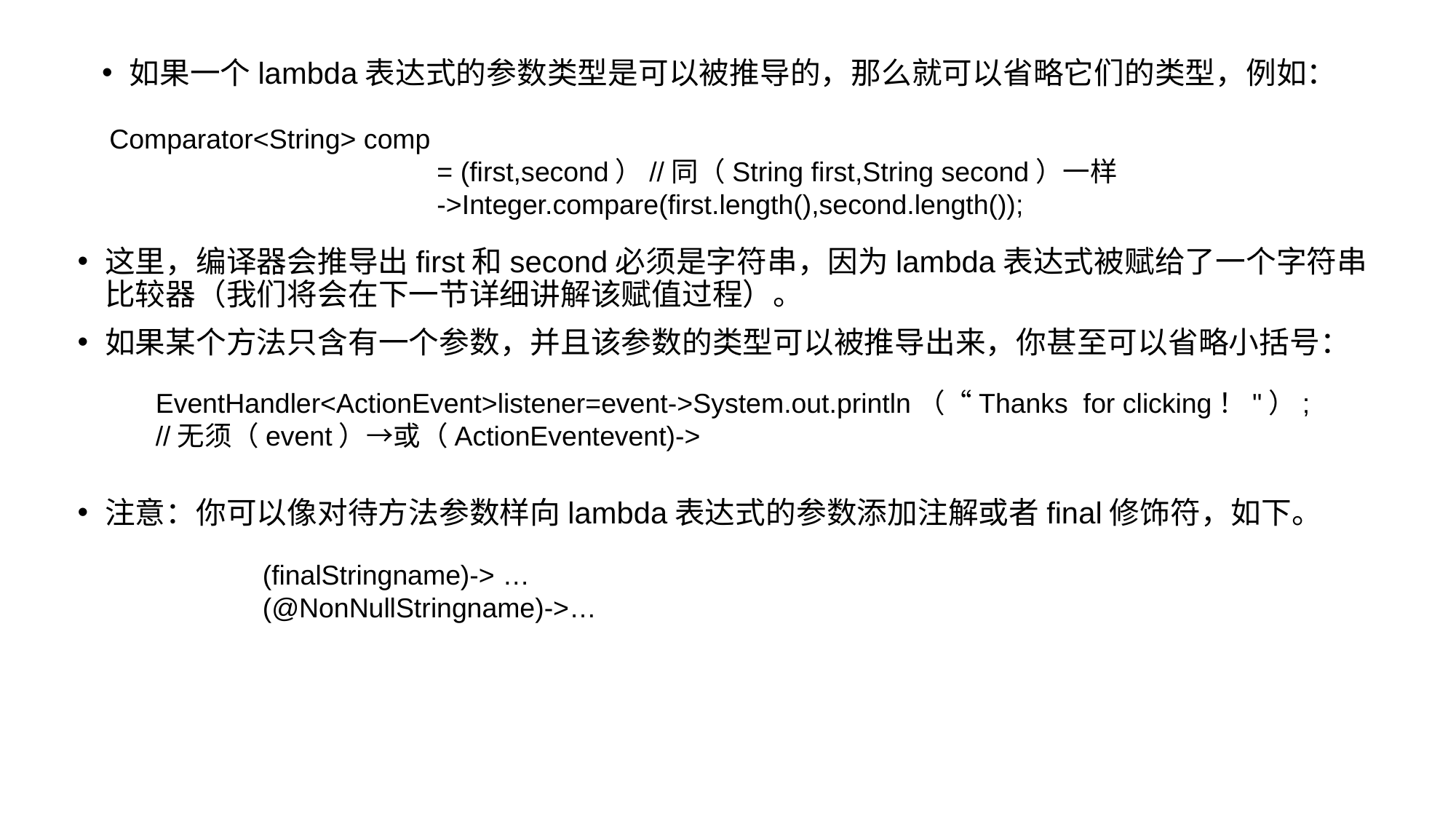

如果一个lambda表达式的参数类型是可以被推导的，那么就可以省略它们的类型，例如：
Comparator<String> comp
			= (first,second）//同（String first,String second）一样
        			->Integer.compare(first.length(),second.length());
这里，编译器会推导出first和second必须是字符串，因为lambda表达式被赋给了一个字符串比较器（我们将会在下一节详细讲解该赋值过程）。
如果某个方法只含有一个参数，并且该参数的类型可以被推导出来，你甚至可以省略小括号：
EventHandler<ActionEvent>listener=event->System.out.println（“Thanks  for clicking！"）;
//无须（event）→或（ActionEventevent)->
注意：你可以像对待方法参数样向lambda表达式的参数添加注解或者final修饰符，如下。
(finalStringname)-> …
(@NonNullStringname)->…